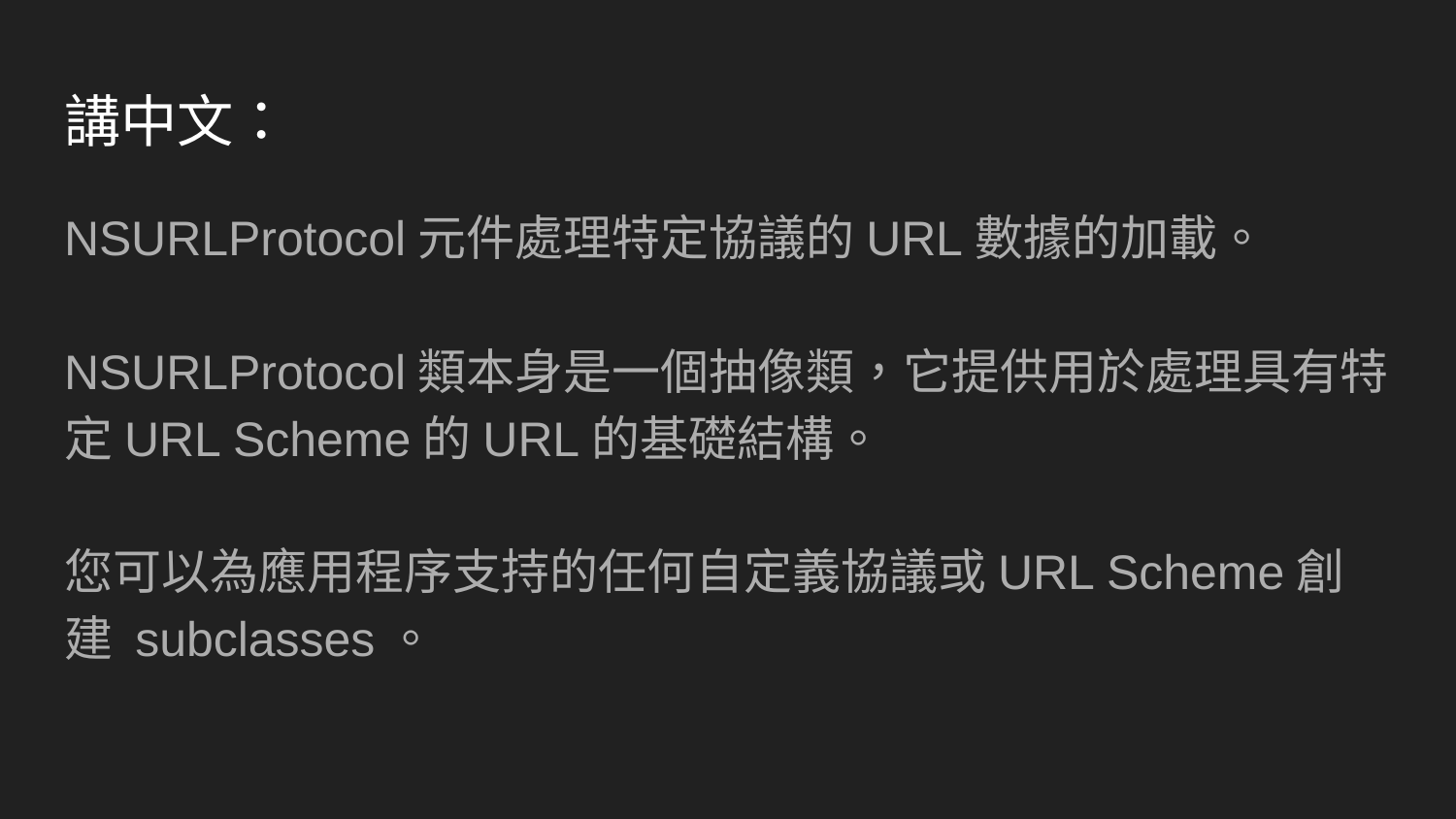

# 講中文：
NSURLProtocol元件處理特定協議的URL數據的加載。

NSURLProtocol類本身是一個抽像類，它提供用於處理具有特定URL Scheme的URL的基礎結構。

您可以為應用程序支持的任何自定義協議或URL Scheme創建 subclasses。